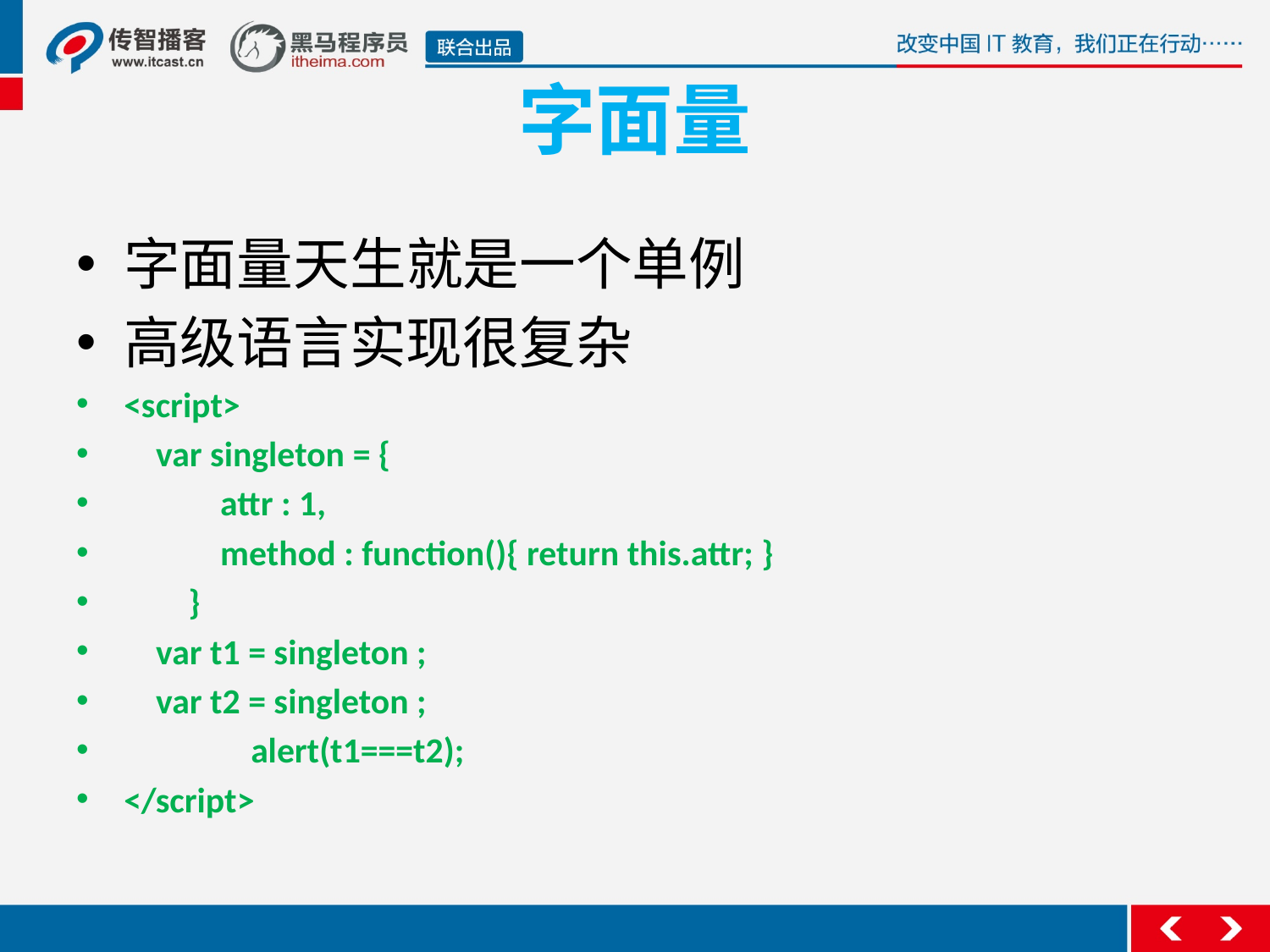

# 字面量
字面量天生就是一个单例
高级语言实现很复杂
<script>
    var singleton = {
            attr : 1,
            method : function(){ return this.attr; }
        }
    var t1 = singleton ;
    var t2 = singleton ;
	alert(t1===t2);
</script>